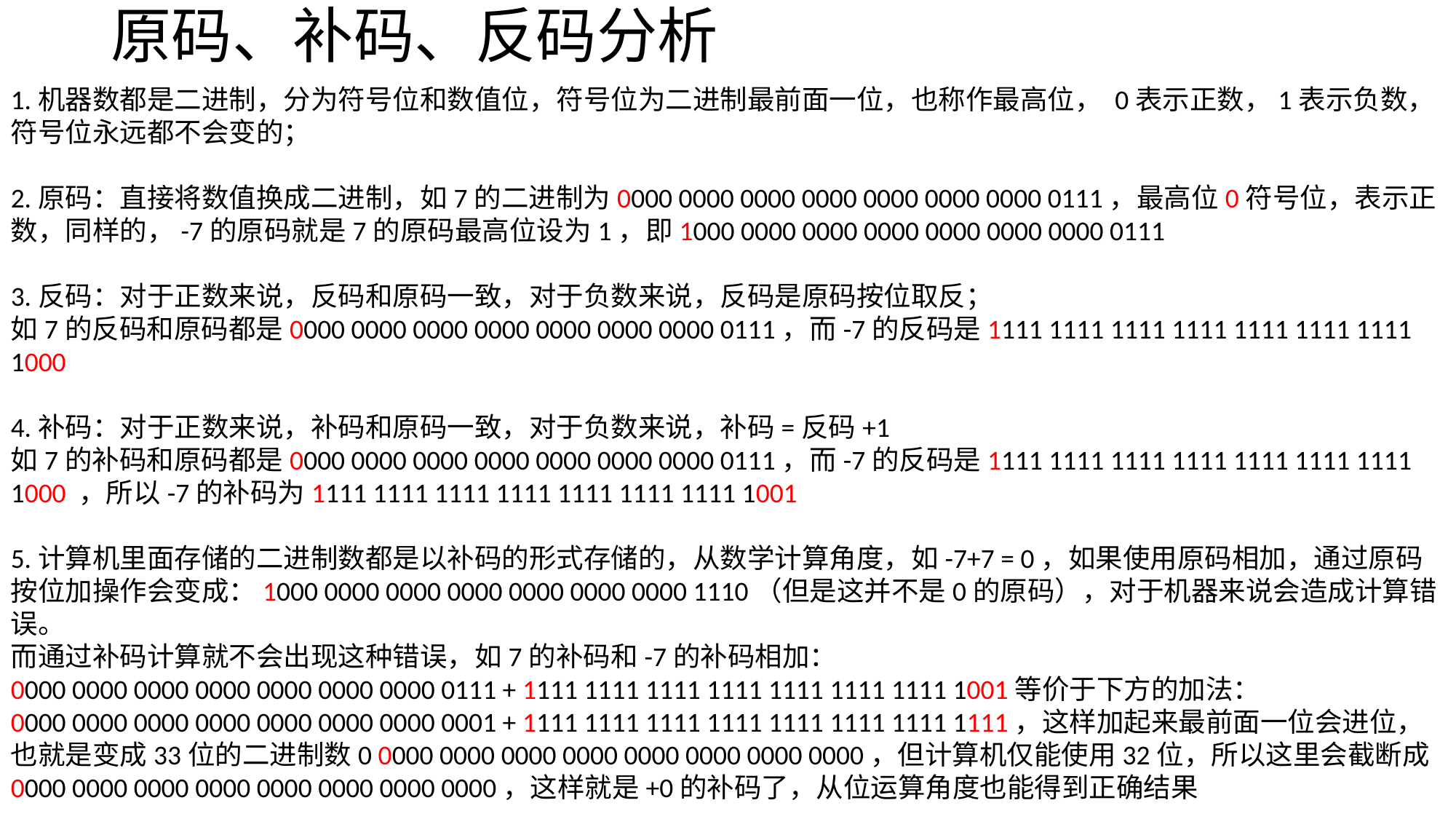

# 原码、补码、反码分析
1.机器数都是二进制，分为符号位和数值位，符号位为二进制最前面一位，也称作最高位， 0表示正数，1表示负数，符号位永远都不会变的；

2.原码：直接将数值换成二进制，如7的二进制为0000 0000 0000 0000 0000 0000 0000 0111，最高位0符号位，表示正数，同样的，-7的原码就是7的原码最高位设为1，即1000 0000 0000 0000 0000 0000 0000 0111

3.反码：对于正数来说，反码和原码一致，对于负数来说，反码是原码按位取反；
如7的反码和原码都是0000 0000 0000 0000 0000 0000 0000 0111，而-7的反码是1111 1111 1111 1111 1111 1111 1111 1000

4.补码：对于正数来说，补码和原码一致，对于负数来说，补码=反码+1
如7的补码和原码都是0000 0000 0000 0000 0000 0000 0000 0111，而-7的反码是1111 1111 1111 1111 1111 1111 1111 1000 ，所以-7的补码为1111 1111 1111 1111 1111 1111 1111 1001

5.计算机里面存储的二进制数都是以补码的形式存储的，从数学计算角度，如-7+7 = 0，如果使用原码相加，通过原码按位加操作会变成：1000 0000 0000 0000 0000 0000 0000 1110（但是这并不是0的原码），对于机器来说会造成计算错误。
而通过补码计算就不会出现这种错误，如7的补码和-7的补码相加：
0000 0000 0000 0000 0000 0000 0000 0111 + 1111 1111 1111 1111 1111 1111 1111 1001等价于下方的加法：
0000 0000 0000 0000 0000 0000 0000 0001 + 1111 1111 1111 1111 1111 1111 1111 1111，这样加起来最前面一位会进位，也就是变成33位的二进制数0 0000 0000 0000 0000 0000 0000 0000 0000，但计算机仅能使用32位，所以这里会截断成0000 0000 0000 0000 0000 0000 0000 0000，这样就是+0的补码了，从位运算角度也能得到正确结果

6.其实0也是分正0和负0